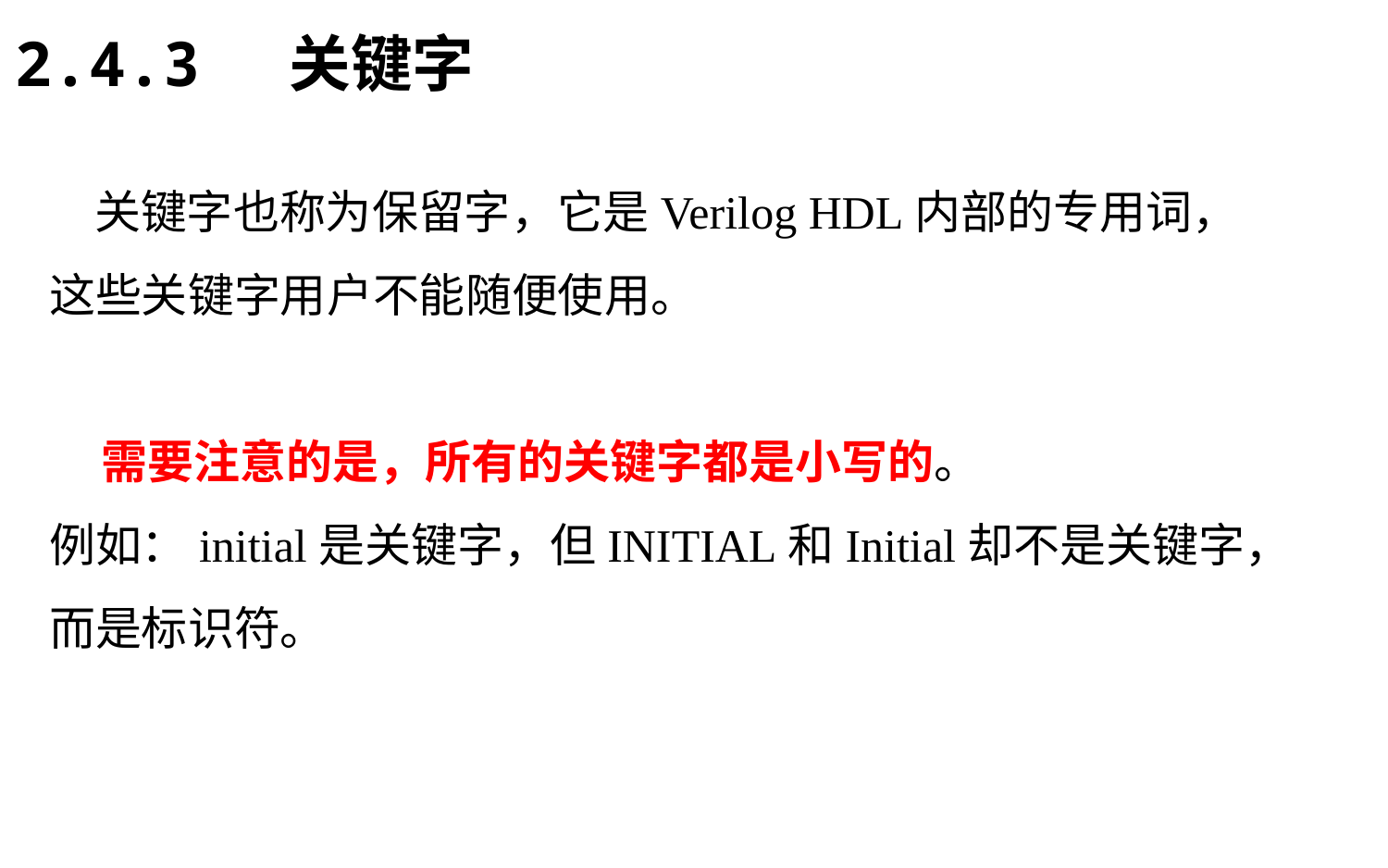

2.4.3  关键字
# 关键字也称为保留字，它是Verilog HDL内部的专用词，这些关键字用户不能随便使用。 需要注意的是，所有的关键字都是小写的。 例如：initial是关键字，但INITIAL和Initial却不是关键字，而是标识符。